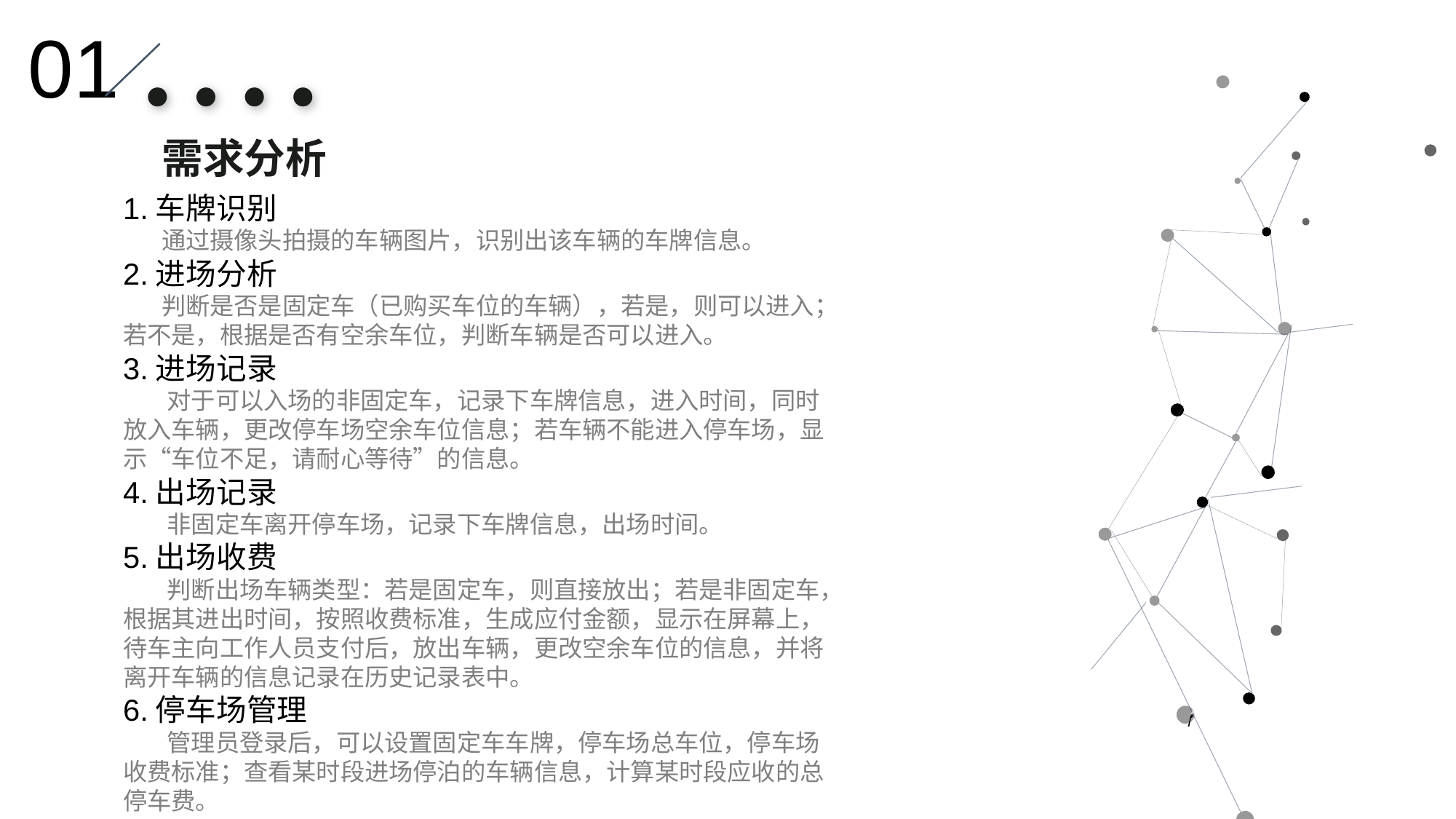

01

需求分析

1.车牌识别
      通过摄像头拍摄的车辆图片，识别出该车辆的车牌信息。
2.进场分析
      判断是否是固定车（已购买车位的车辆），若是，则可以进入；若不是，根据是否有空余车位，判断车辆是否可以进入。
3.进场记录
       对于可以入场的非固定车，记录下车牌信息，进入时间，同时放入车辆，更改停车场空余车位信息；若车辆不能进入停车场，显示“车位不足，请耐心等待”的信息。
4.出场记录
       非固定车离开停车场，记录下车牌信息，出场时间。
5.出场收费
       判断出场车辆类型：若是固定车，则直接放出；若是非固定车，根据其进出时间，按照收费标准，生成应付金额，显示在屏幕上，待车主向工作人员支付后，放出车辆，更改空余车位的信息，并将离开车辆的信息记录在历史记录表中。
6.停车场管理
       管理员登录后，可以设置固定车车牌，停车场总车位，停车场收费标准；查看某时段进场停泊的车辆信息，计算某时段应收的总停车费。